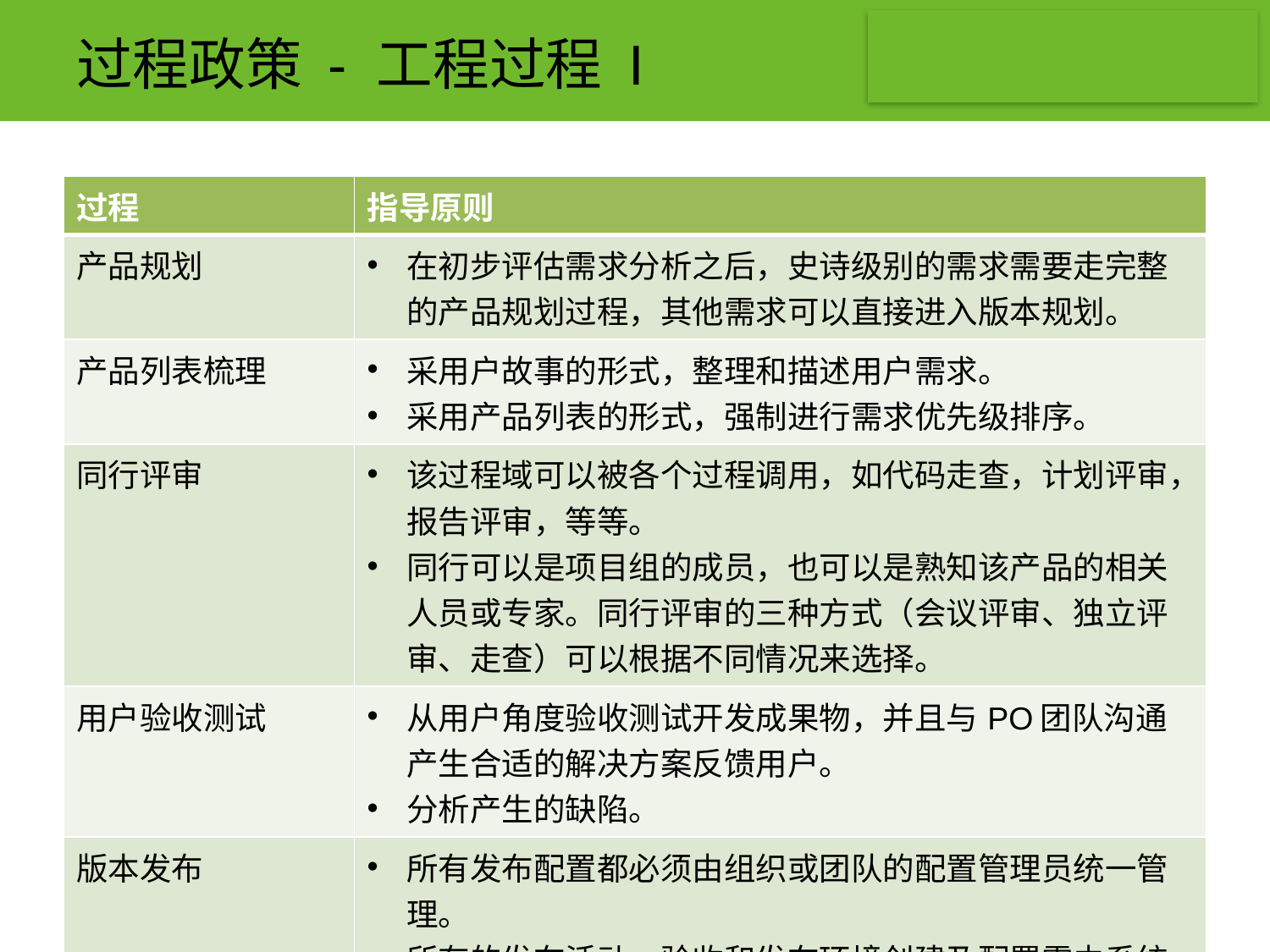

# 过程政策 - 工程过程 I
| 过程 | 指导原则 |
| --- | --- |
| 产品规划 | 在初步评估需求分析之后，史诗级别的需求需要走完整的产品规划过程，其他需求可以直接进入版本规划。 |
| 产品列表梳理 | 采用户故事的形式，整理和描述用户需求。 采用产品列表的形式，强制进行需求优先级排序。 |
| 同行评审 | 该过程域可以被各个过程调用，如代码走查，计划评审，报告评审，等等。 同行可以是项目组的成员，也可以是熟知该产品的相关人员或专家。同行评审的三种方式（会议评审、独立评审、走查）可以根据不同情况来选择。 |
| 用户验收测试 | 从用户角度验收测试开发成果物，并且与PO团队沟通产生合适的解决方案反馈用户。 分析产生的缺陷。 |
| 版本发布 | 所有发布配置都必须由组织或团队的配置管理员统一管理。 所有的发布活动，验收和发布环境创建及配置需由系统维护组统一管理。 |